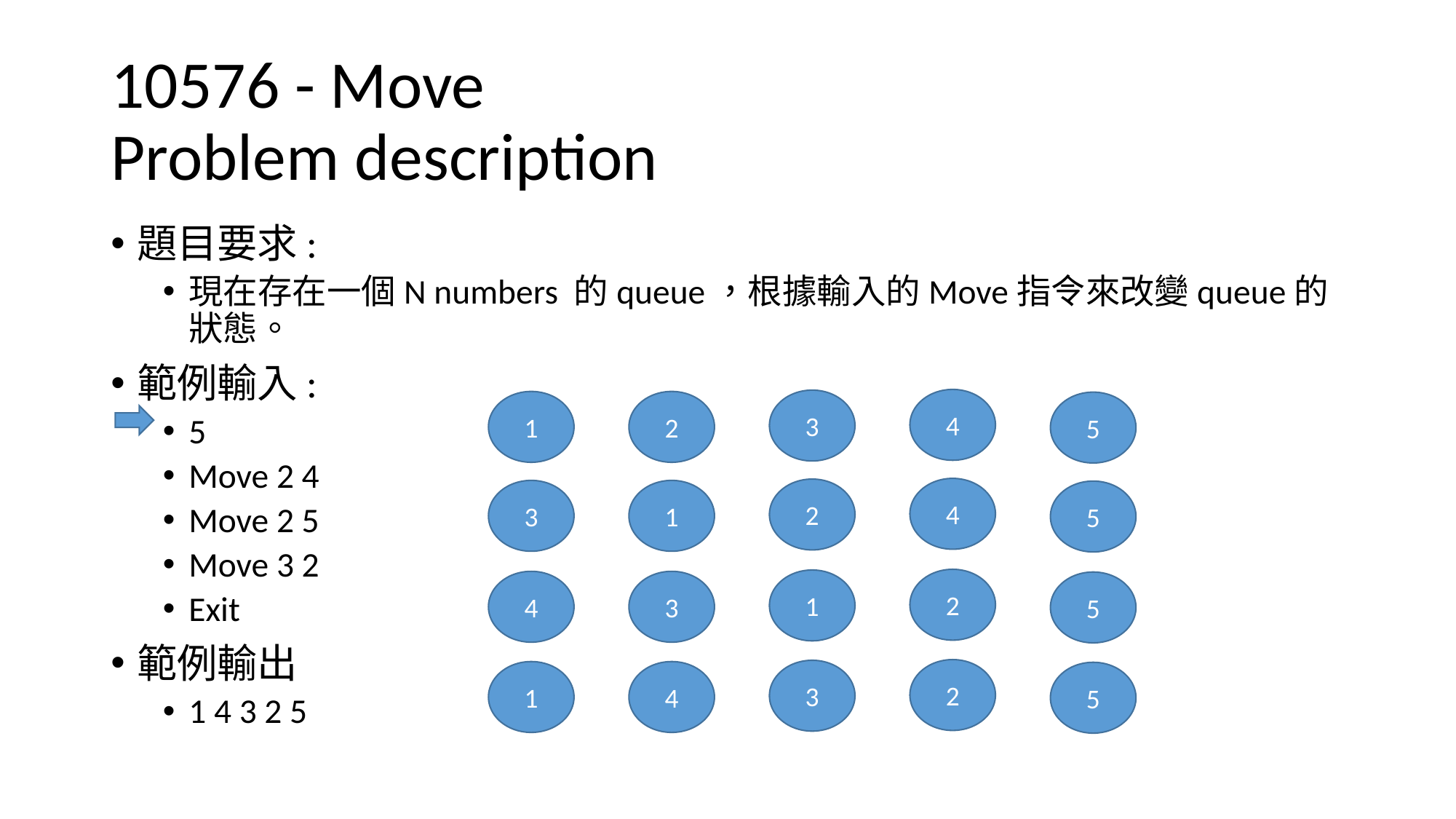

# 10576 - Move Problem description
題目要求:
現在存在一個N numbers 的queue，根據輸入的Move指令來改變queue的狀態。
範例輸入:
5
Move 2 4
Move 2 5
Move 3 2
Exit
範例輸出
1 4 3 2 5
4
3
1
2
5

4
2
3
1
5
2
1
4
3
5
2
3
1
4
5